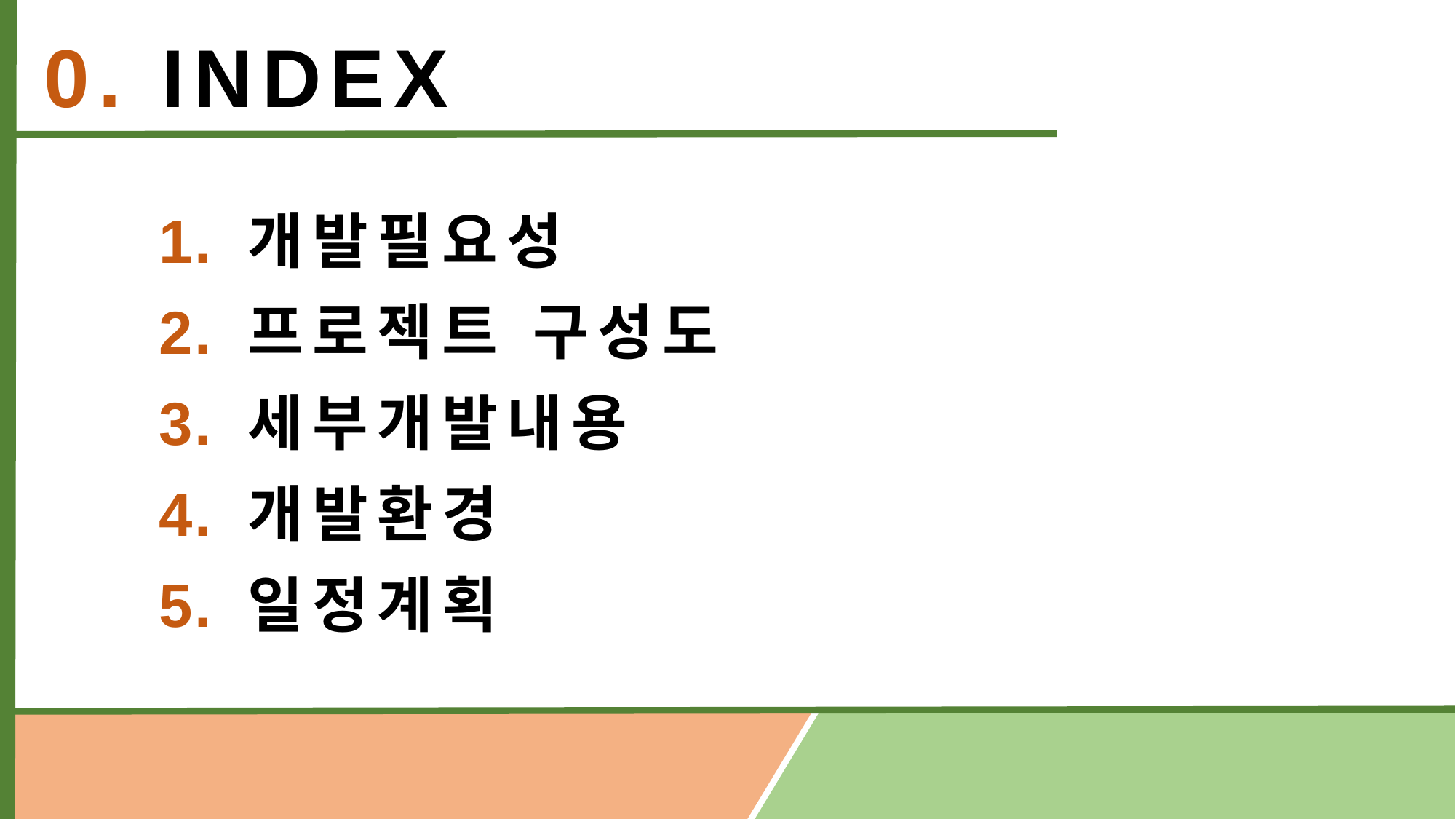

0. INDEX
개발필요성
프로젝트 구성도
세부개발내용
개발환경
일정계획